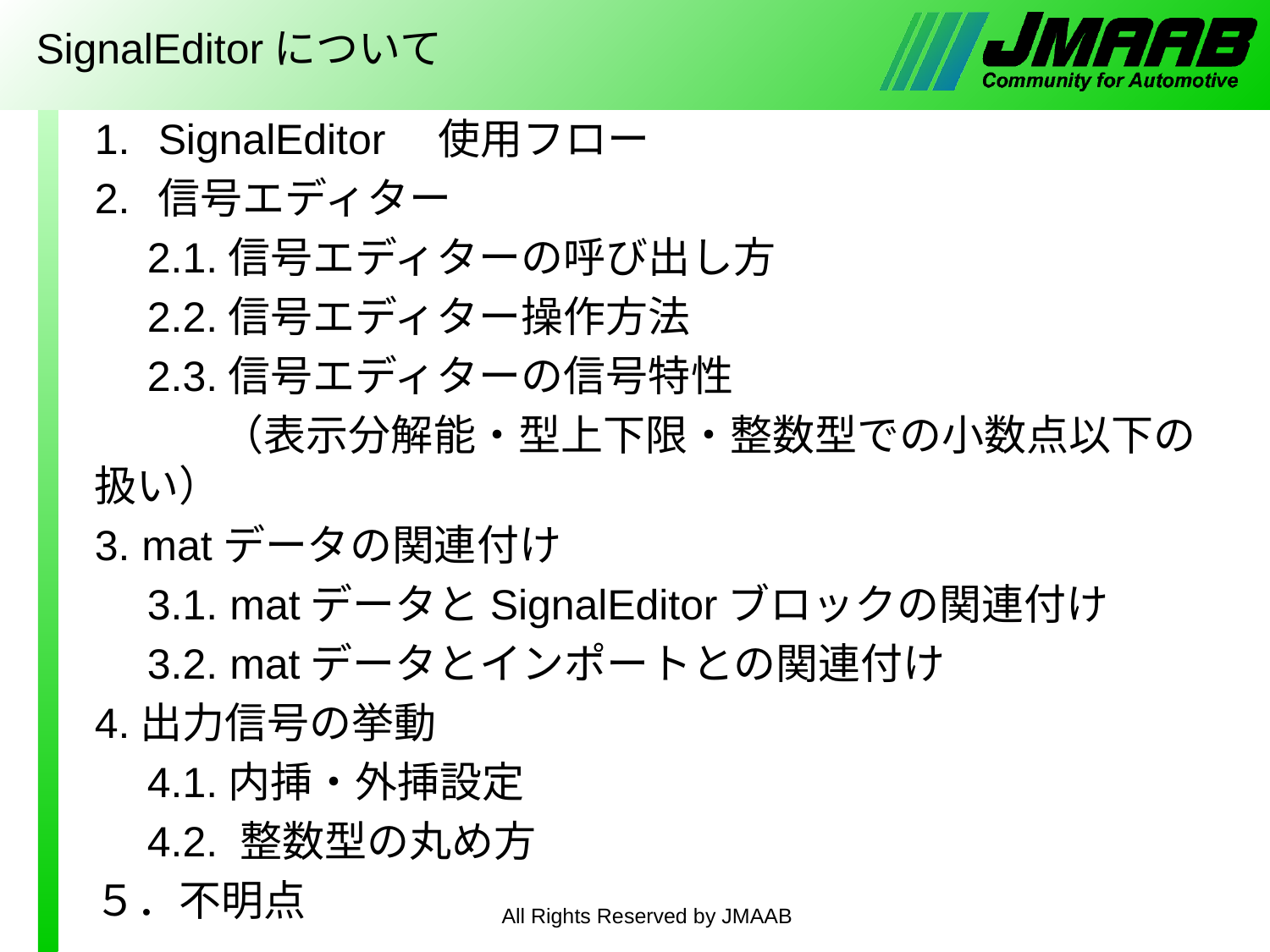

# SignalEditorについて
SignalEditor　使用フロー
信号エディター
　2.1.信号エディターの呼び出し方
　2.2.信号エディター操作方法
　2.3.信号エディターの信号特性
　　　（表示分解能・型上下限・整数型での小数点以下の扱い）
3. matデータの関連付け
　3.1. matデータとSignalEditorブロックの関連付け
　3.2. matデータとインポートとの関連付け
4.出力信号の挙動
　4.1.内挿・外挿設定
　4.2. 整数型の丸め方
５．不明点